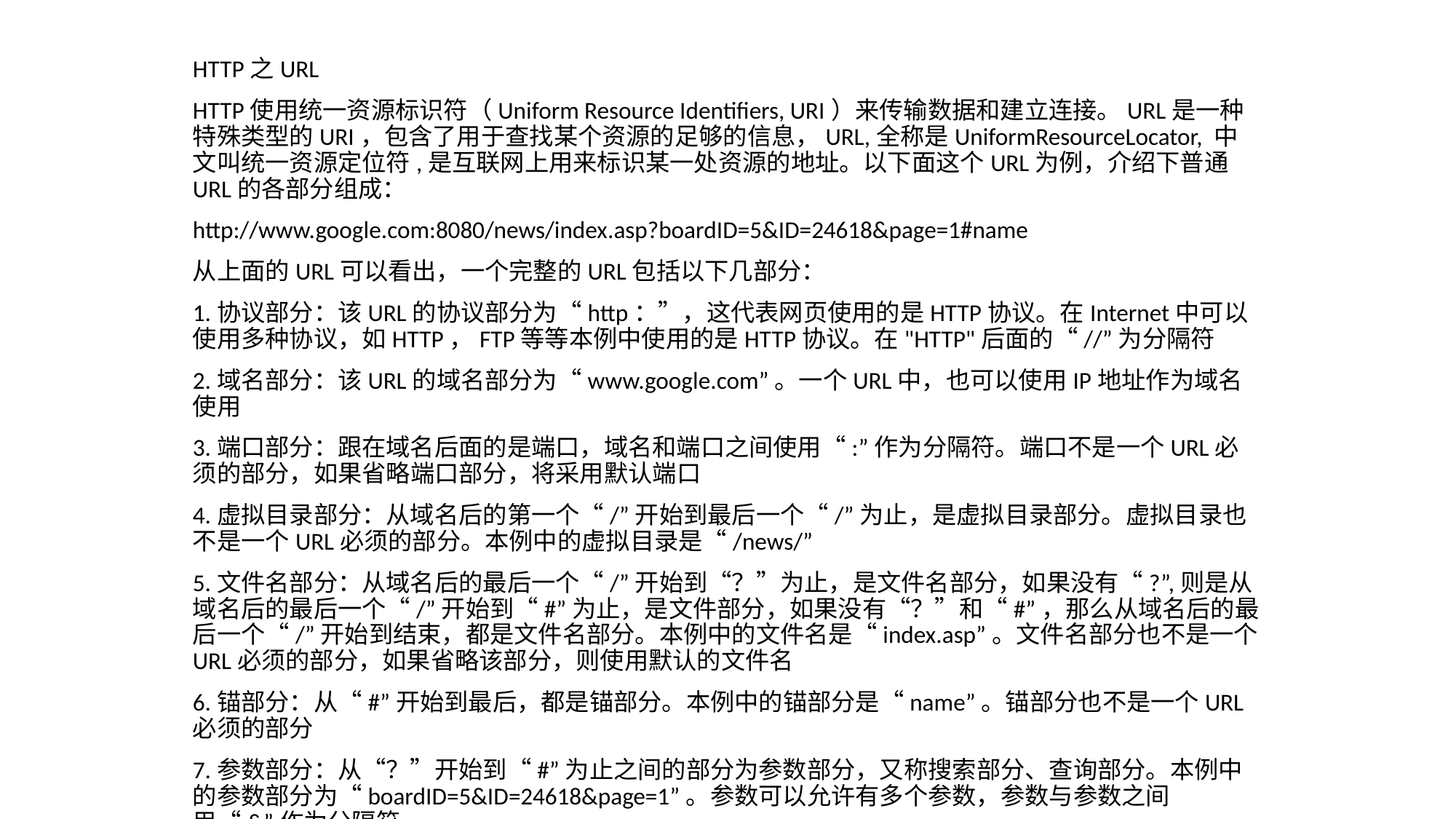

HTTP之URL
HTTP使用统一资源标识符（Uniform Resource Identifiers, URI）来传输数据和建立连接。URL是一种特殊类型的URI，包含了用于查找某个资源的足够的信息，URL,全称是UniformResourceLocator, 中文叫统一资源定位符,是互联网上用来标识某一处资源的地址。以下面这个URL为例，介绍下普通URL的各部分组成：
http://www.google.com:8080/news/index.asp?boardID=5&ID=24618&page=1#name
从上面的URL可以看出，一个完整的URL包括以下几部分：
1.协议部分：该URL的协议部分为“http：”，这代表网页使用的是HTTP协议。在Internet中可以使用多种协议，如HTTP，FTP等等本例中使用的是HTTP协议。在"HTTP"后面的“//”为分隔符
2.域名部分：该URL的域名部分为“www.google.com”。一个URL中，也可以使用IP地址作为域名使用
3.端口部分：跟在域名后面的是端口，域名和端口之间使用“:”作为分隔符。端口不是一个URL必须的部分，如果省略端口部分，将采用默认端口
4.虚拟目录部分：从域名后的第一个“/”开始到最后一个“/”为止，是虚拟目录部分。虚拟目录也不是一个URL必须的部分。本例中的虚拟目录是“/news/”
5.文件名部分：从域名后的最后一个“/”开始到“？”为止，是文件名部分，如果没有“?”,则是从域名后的最后一个“/”开始到“#”为止，是文件部分，如果没有“？”和“#”，那么从域名后的最后一个“/”开始到结束，都是文件名部分。本例中的文件名是“index.asp”。文件名部分也不是一个URL必须的部分，如果省略该部分，则使用默认的文件名
6.锚部分：从“#”开始到最后，都是锚部分。本例中的锚部分是“name”。锚部分也不是一个URL必须的部分
7.参数部分：从“？”开始到“#”为止之间的部分为参数部分，又称搜索部分、查询部分。本例中的参数部分为“boardID=5&ID=24618&page=1”。参数可以允许有多个参数，参数与参数之间用“&”作为分隔符。